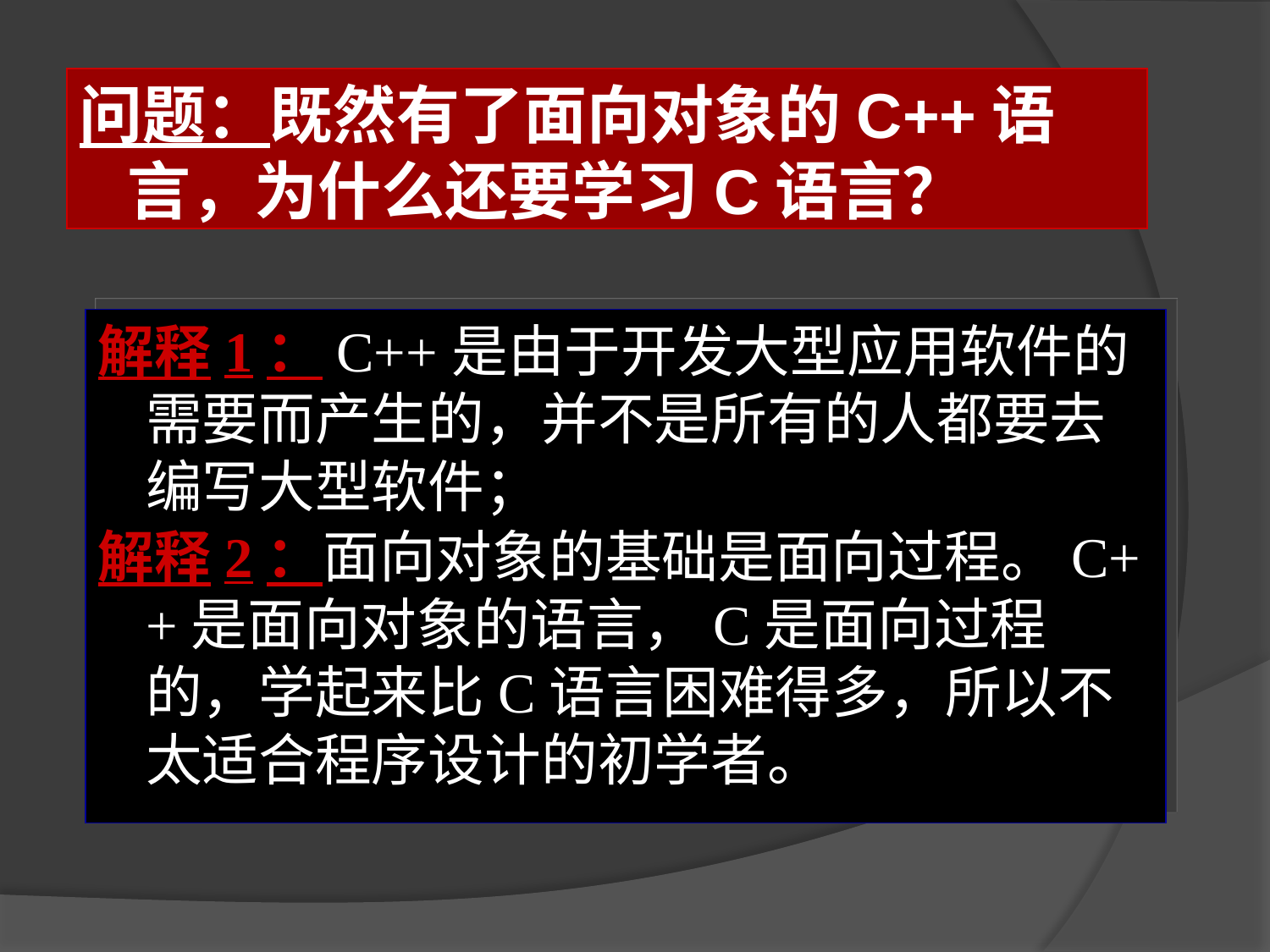

问题：既然有了面向对象的C++语言，为什么还要学习C语言？
解释1：C++是由于开发大型应用软件的需要而产生的，并不是所有的人都要去编写大型软件；
解释2：面向对象的基础是面向过程。C++是面向对象的语言，C是面向过程的，学起来比C语言困难得多，所以不太适合程序设计的初学者。